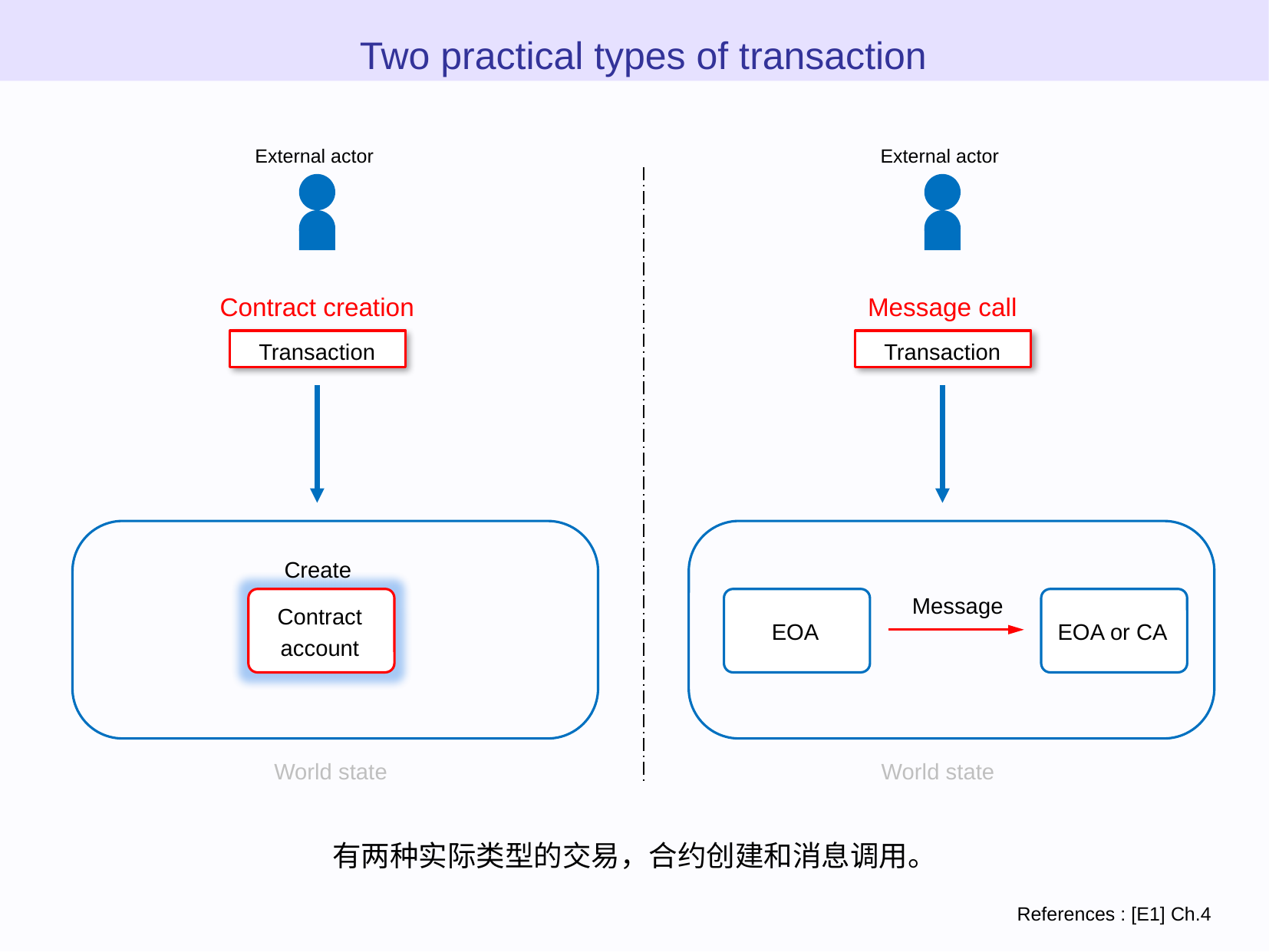

Two practical types of transaction
External actor
External actor

Contract creation
Message call

Transaction
Transaction

Create
Message

Contract
account
EOA
EOA or CA
World state
World state
有两种实际类型的交易，合约创建和消息调用。
References : [E1] Ch.4